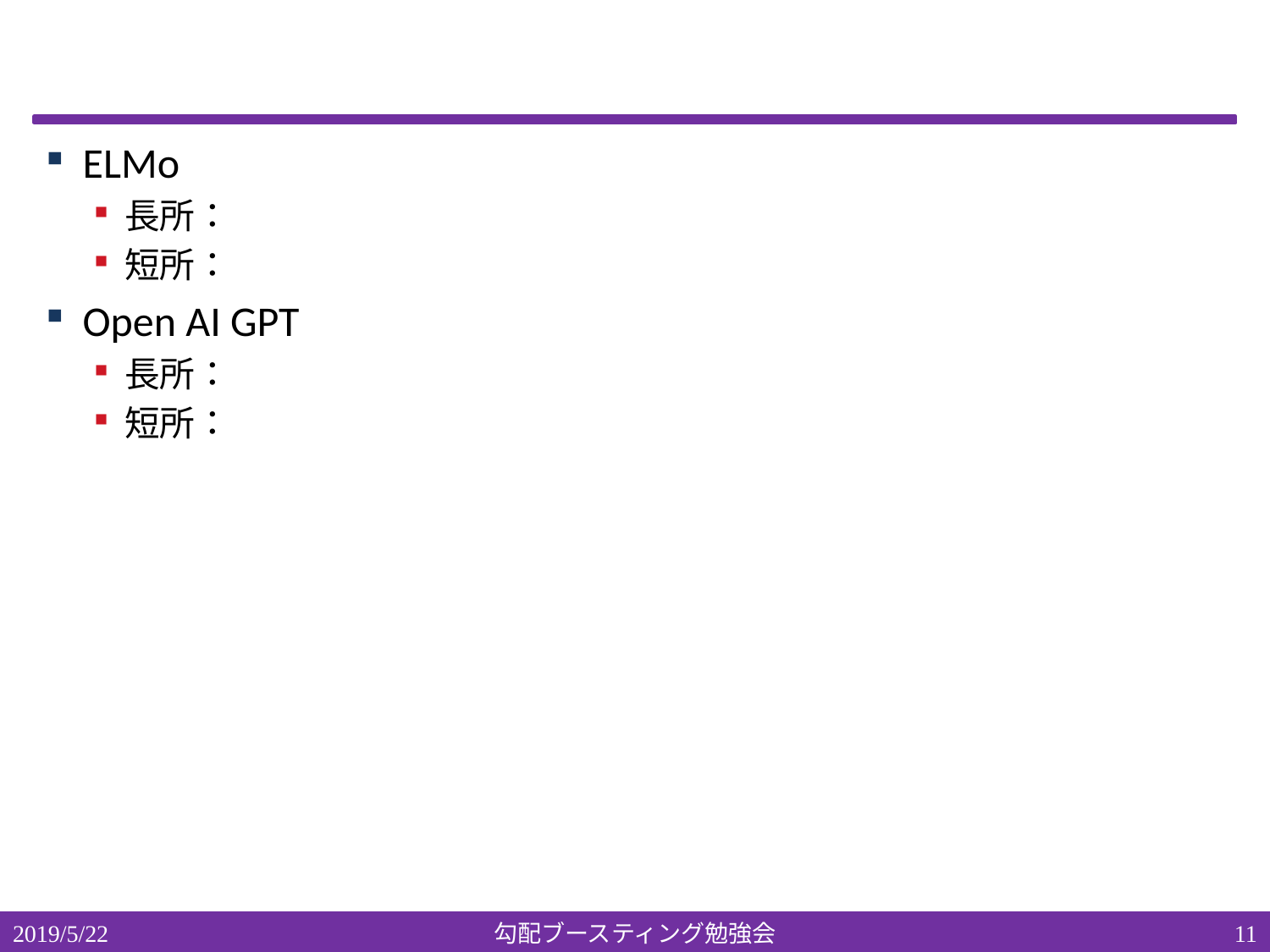

#
ELMo
長所：
短所：
Open AI GPT
長所：
短所：
2019/5/22
勾配ブースティング勉強会
11